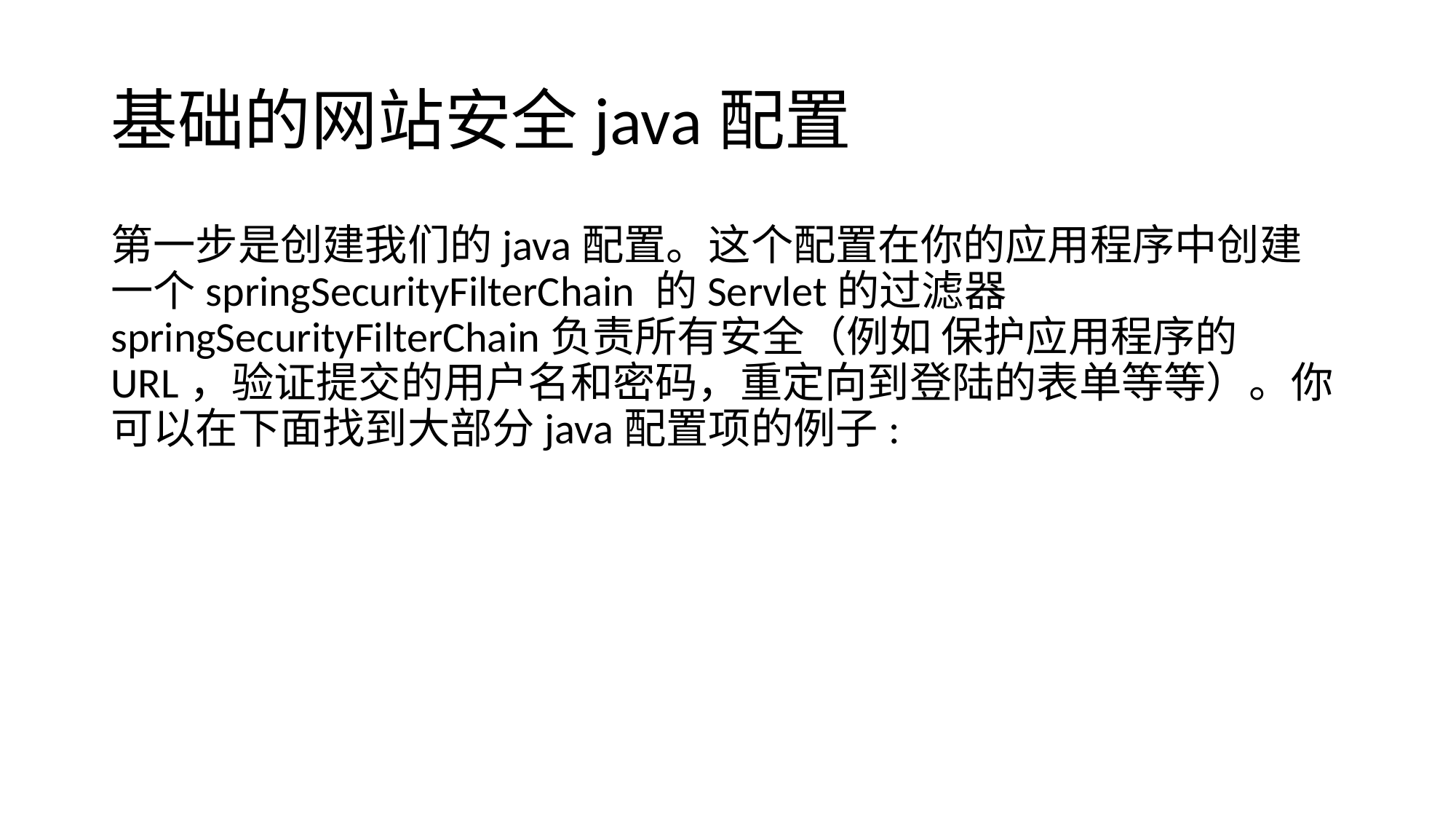

# 基础的网站安全java配置
第一步是创建我们的java配置。这个配置在你的应用程序中创建一个springSecurityFilterChain 的Servlet的过滤器 springSecurityFilterChain负责所有安全（例如 保护应用程序的URL，验证提交的用户名和密码，重定向到登陆的表单等等）。你可以在下面找到大部分java配置项的例子: